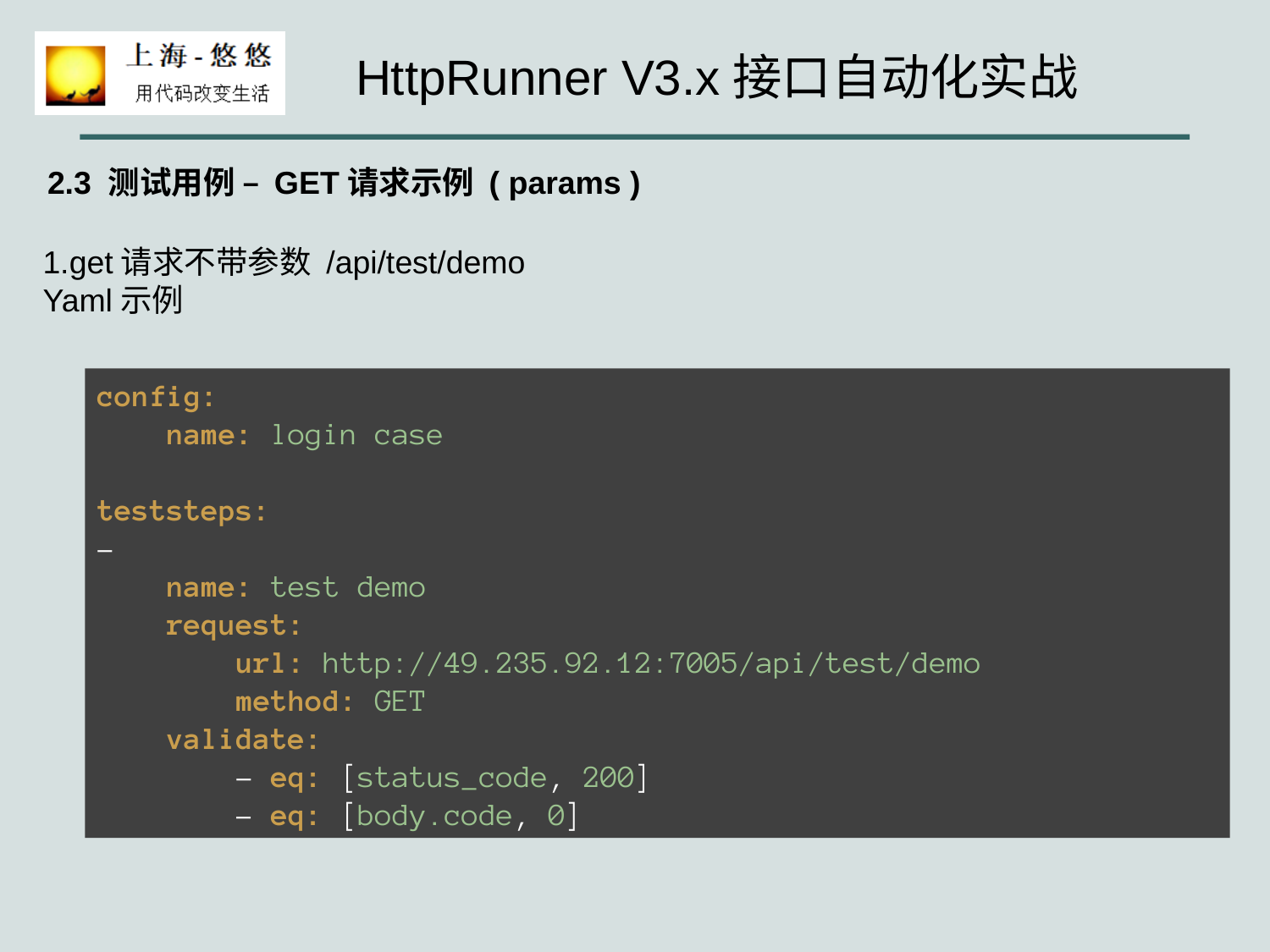

2.3 测试用例 – GET请求示例 ( params )
1.get请求不带参数 /api/test/demo
Yaml示例
config:
    name: login case
teststeps:
-
    name: test demo
    request:
        url: http://49.235.92.12:7005/api/test/demo
        method: GET
    validate:
        - eq: [status_code, 200]
        - eq: [body.code, 0]